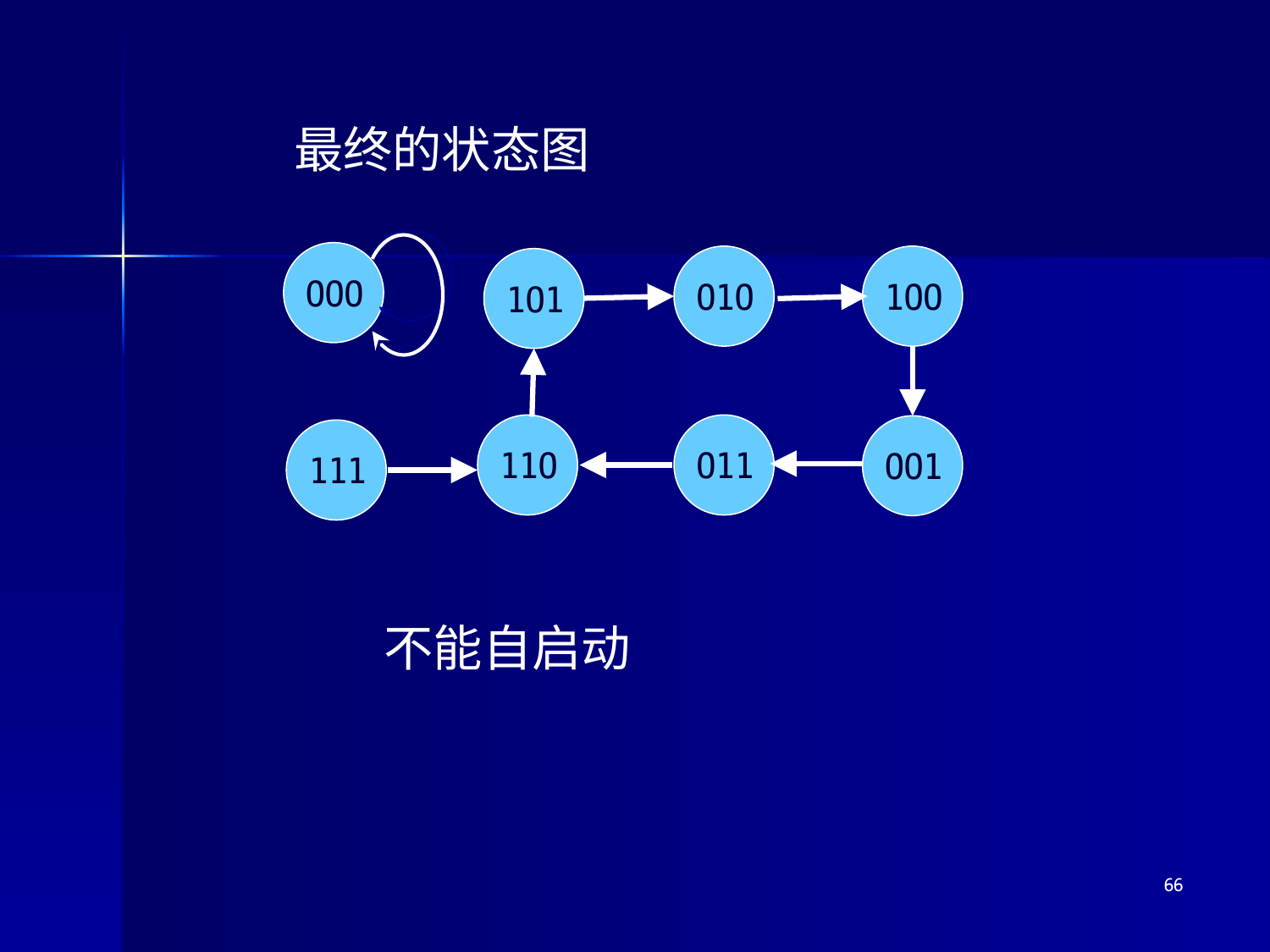

最终的状态图

000

010

100

101

110

011

001

111
不能自启动
66